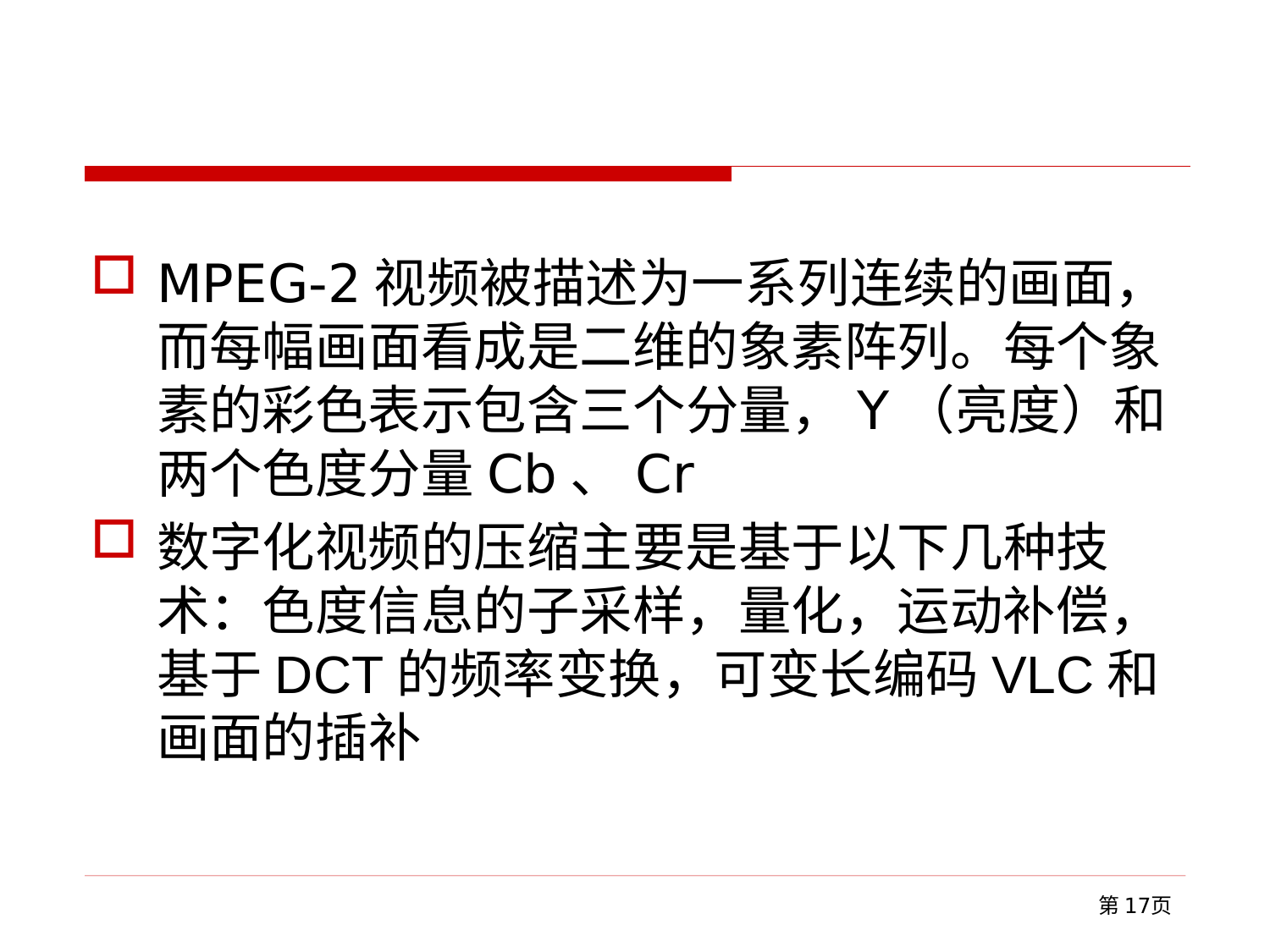

#
MPEG-2视频被描述为一系列连续的画面，而每幅画面看成是二维的象素阵列。每个象素的彩色表示包含三个分量，Y（亮度）和两个色度分量Cb、Cr
数字化视频的压缩主要是基于以下几种技术：色度信息的子采样，量化，运动补偿，基于DCT的频率变换，可变长编码VLC和画面的插补
17